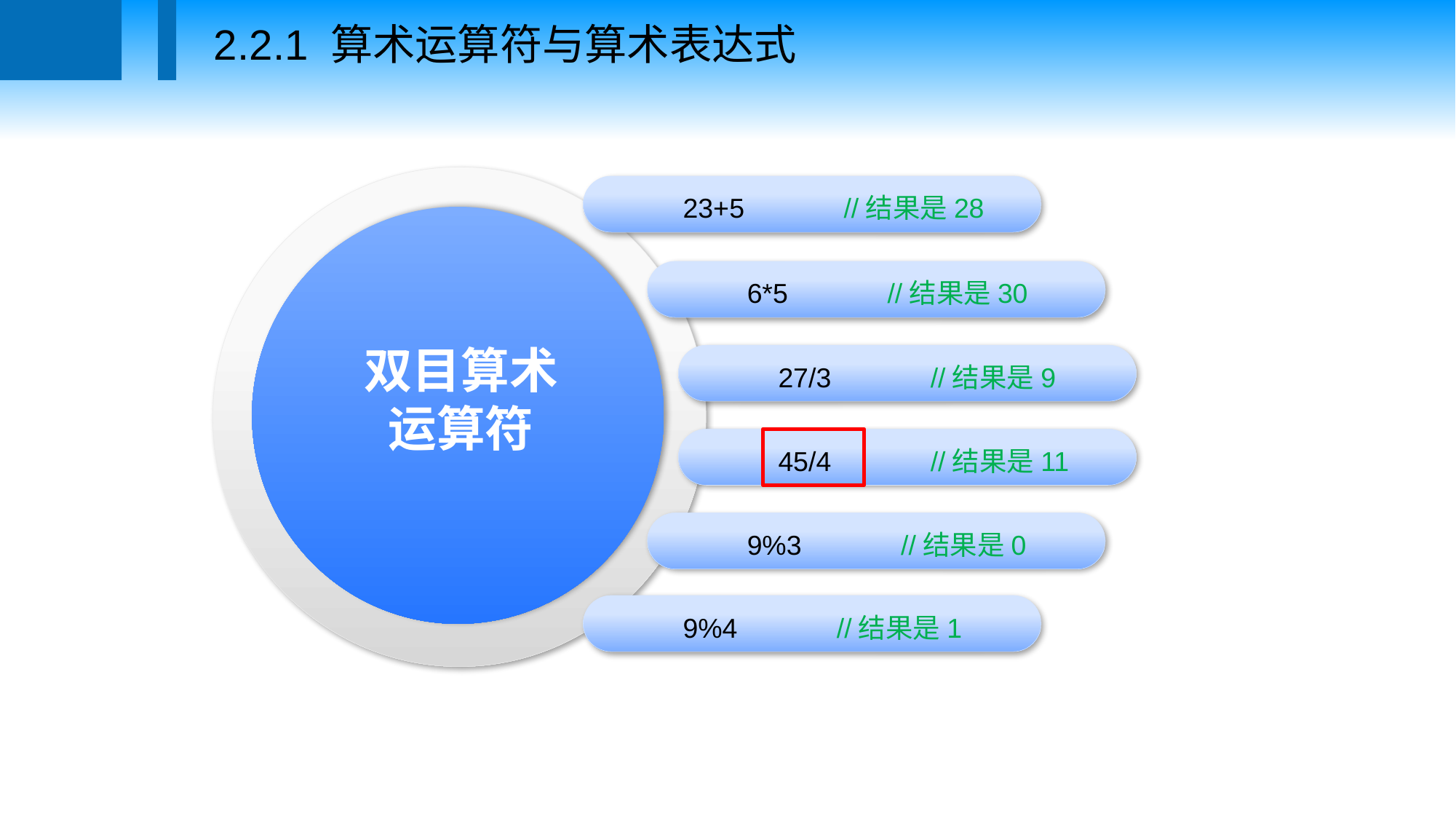

2.2.1 算术运算符与算术表达式

双目算术
运算符
            23+5             //结果是28
            6*5             //结果是30
            27/3             //结果是9
            45/4             //结果是11
            9%3             //结果是0
            9%4             //结果是1